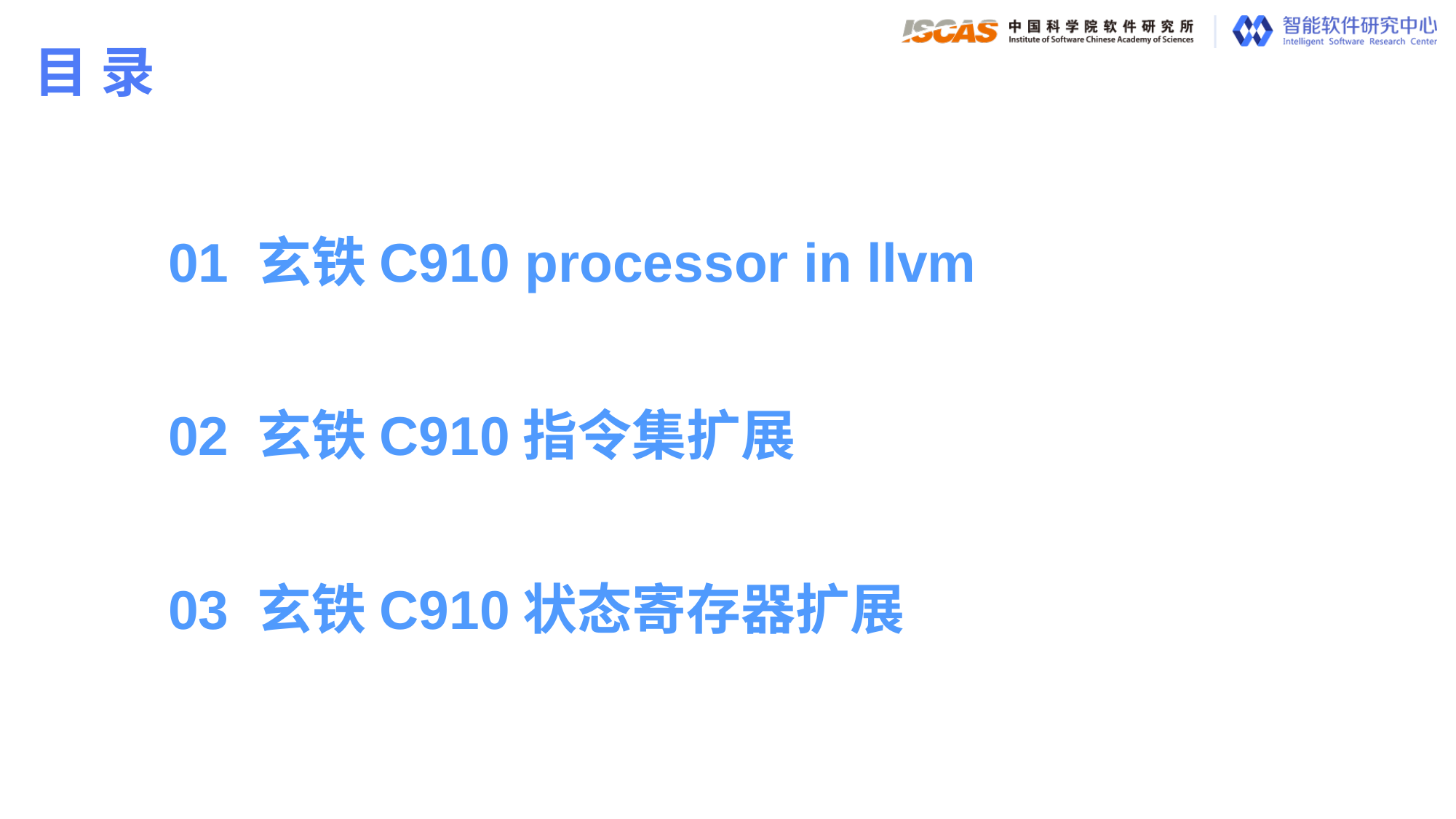

目 录
01 玄铁C910 processor in llvm
02 玄铁C910指令集扩展
03 玄铁C910状态寄存器扩展